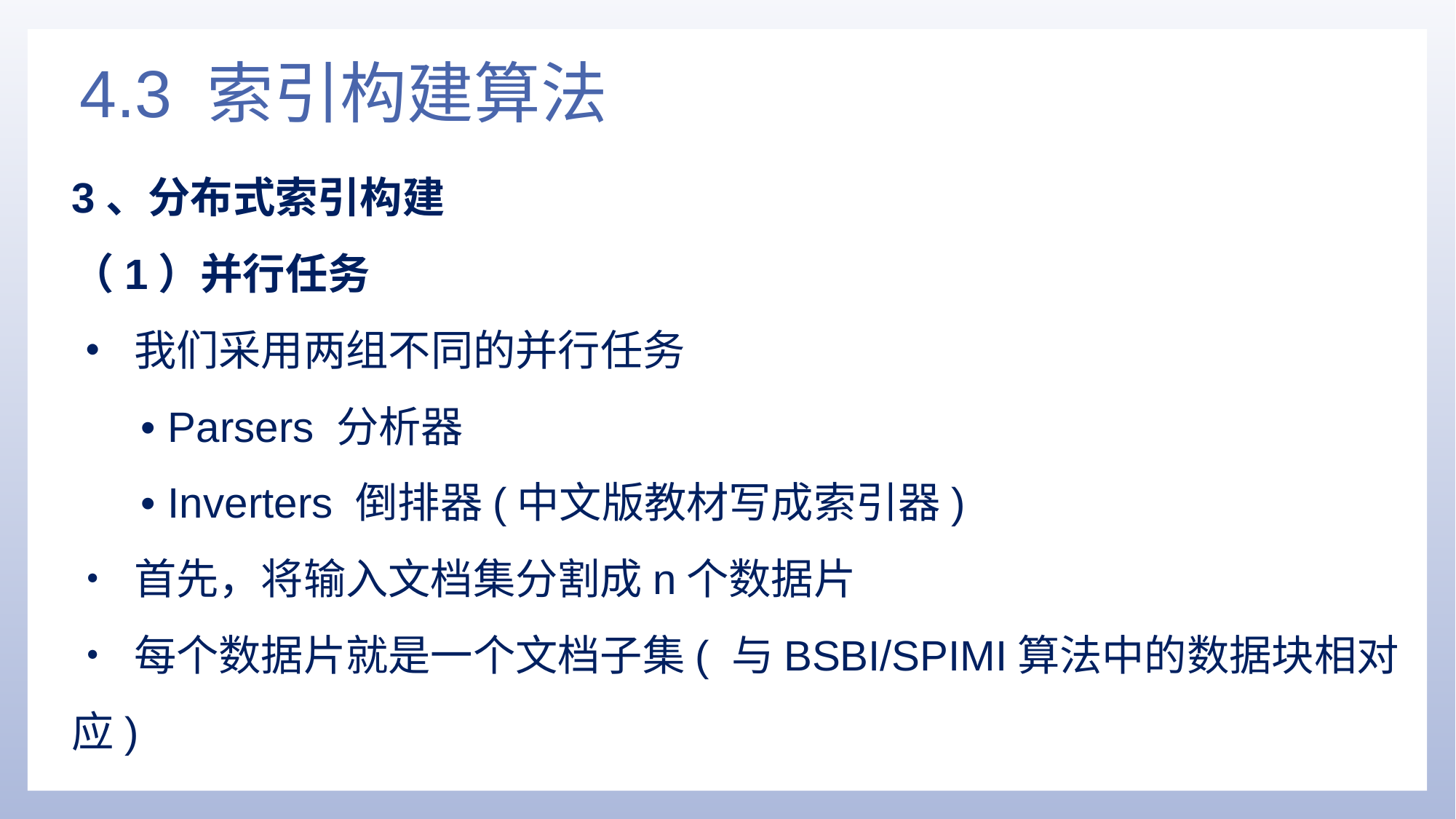

# 4.3 索引构建算法
3、分布式索引构建
（1）并行任务
• 我们采用两组不同的并行任务
• Parsers 分析器
• Inverters 倒排器(中文版教材写成索引器)
• 首先，将输入文档集分割成n个数据片
• 每个数据片就是一个文档子集( 与BSBI/SPIMI算法中的数据块相对应)